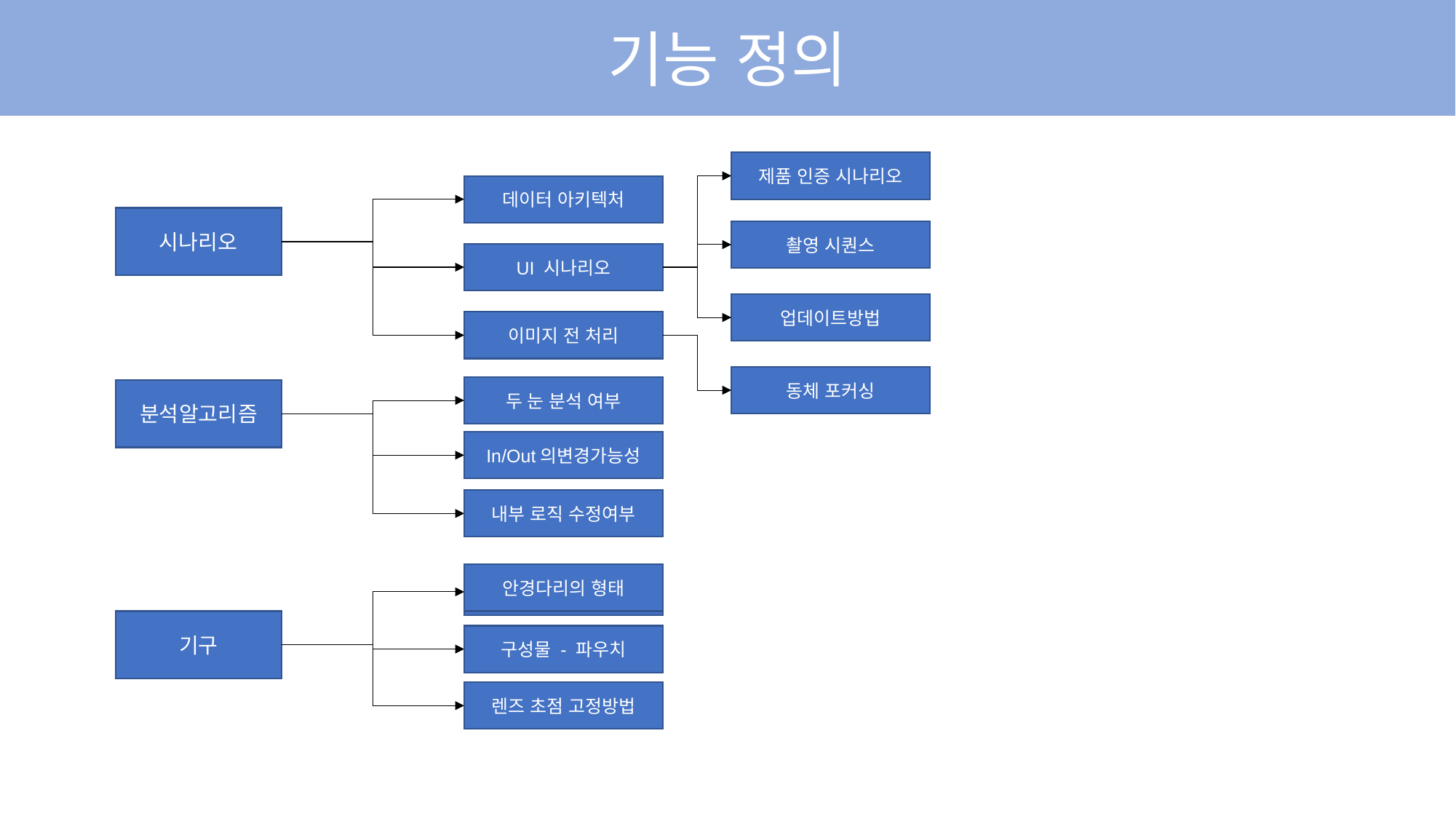

기능 정의
제품 인증 시나리오
데이터 아키텍처
시나리오
촬영 시퀀스
UI 시나리오
업데이트방법
이미지 전 처리
동체 포커싱
두 눈 분석 여부
분석알고리즘
In/Out의변경가능성
내부 로직 수정여부
안경다리의 형태
안경다리의 형태
기구
구성물 - 파우치
렌즈 초점 고정방법